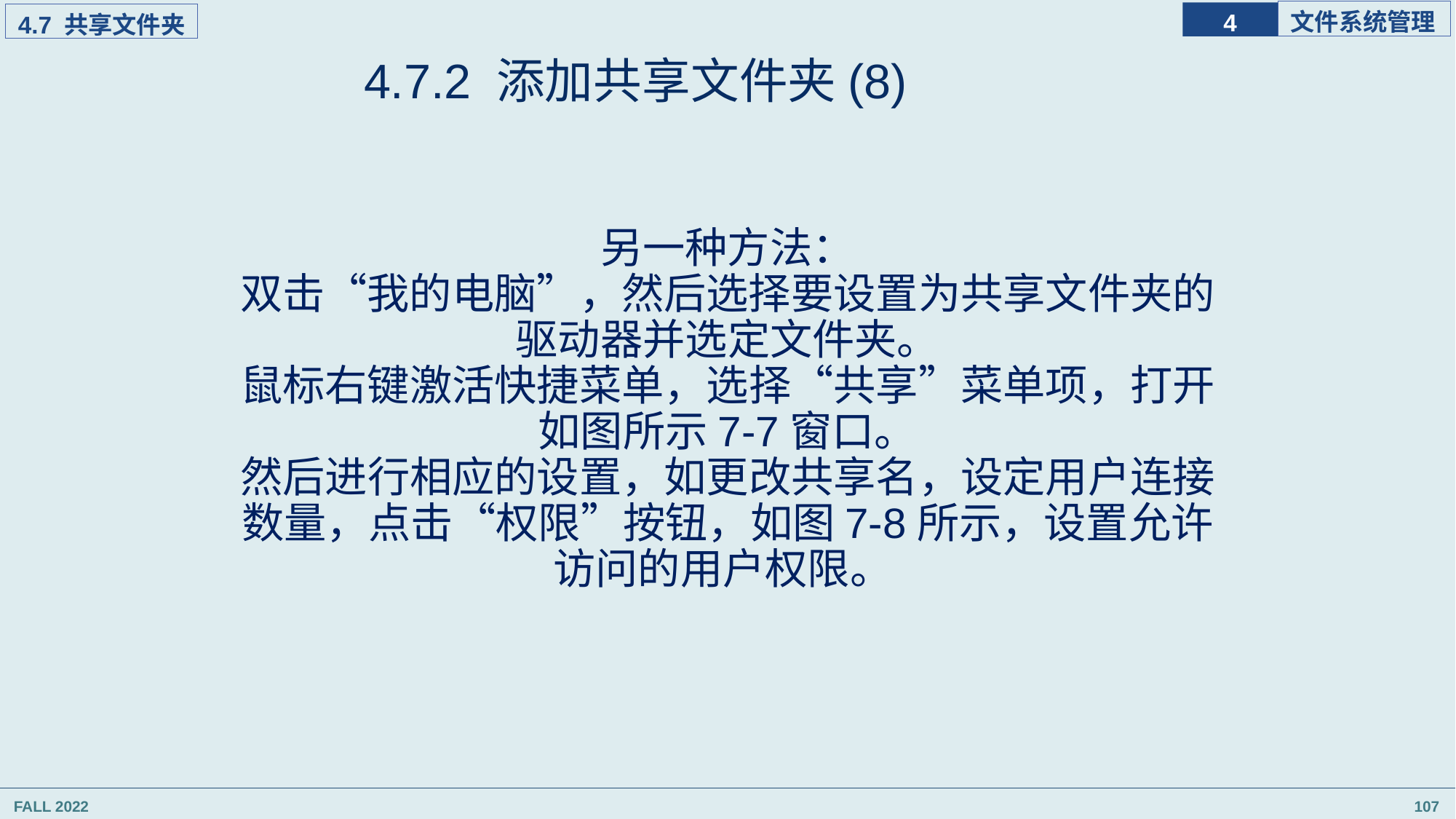

4.7.2 添加共享文件夹(8)
另一种方法：
双击“我的电脑”，然后选择要设置为共享文件夹的驱动器并选定文件夹。
鼠标右键激活快捷菜单，选择“共享”菜单项，打开如图所示7-7窗口。
然后进行相应的设置，如更改共享名，设定用户连接数量，点击“权限”按钮，如图7-8所示，设置允许访问的用户权限。